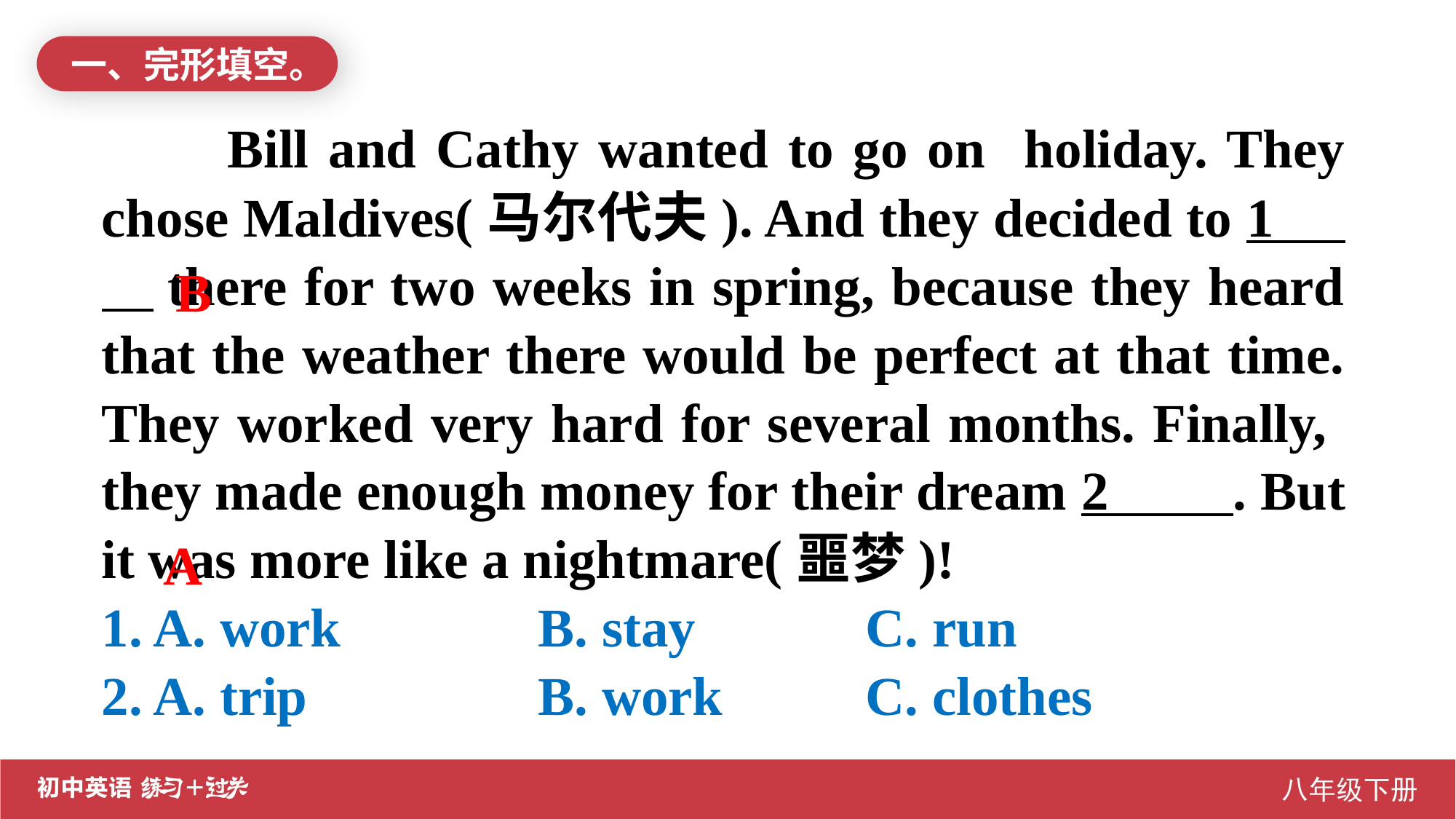

一、完形填空。
      Bill and Cathy wanted to go on  holiday. They chose Maldives(马尔代夫). And they decided to 1         .there for two weeks in spring, because they heard that the weather there would be perfect at that time. They worked very hard for several months. Finally,  they made enough money for their dream 2         . But it was more like a nightmare(噩梦)!
1. A. work		B. stay		C. run
2. A. trip			B. work		C. clothes
B
A